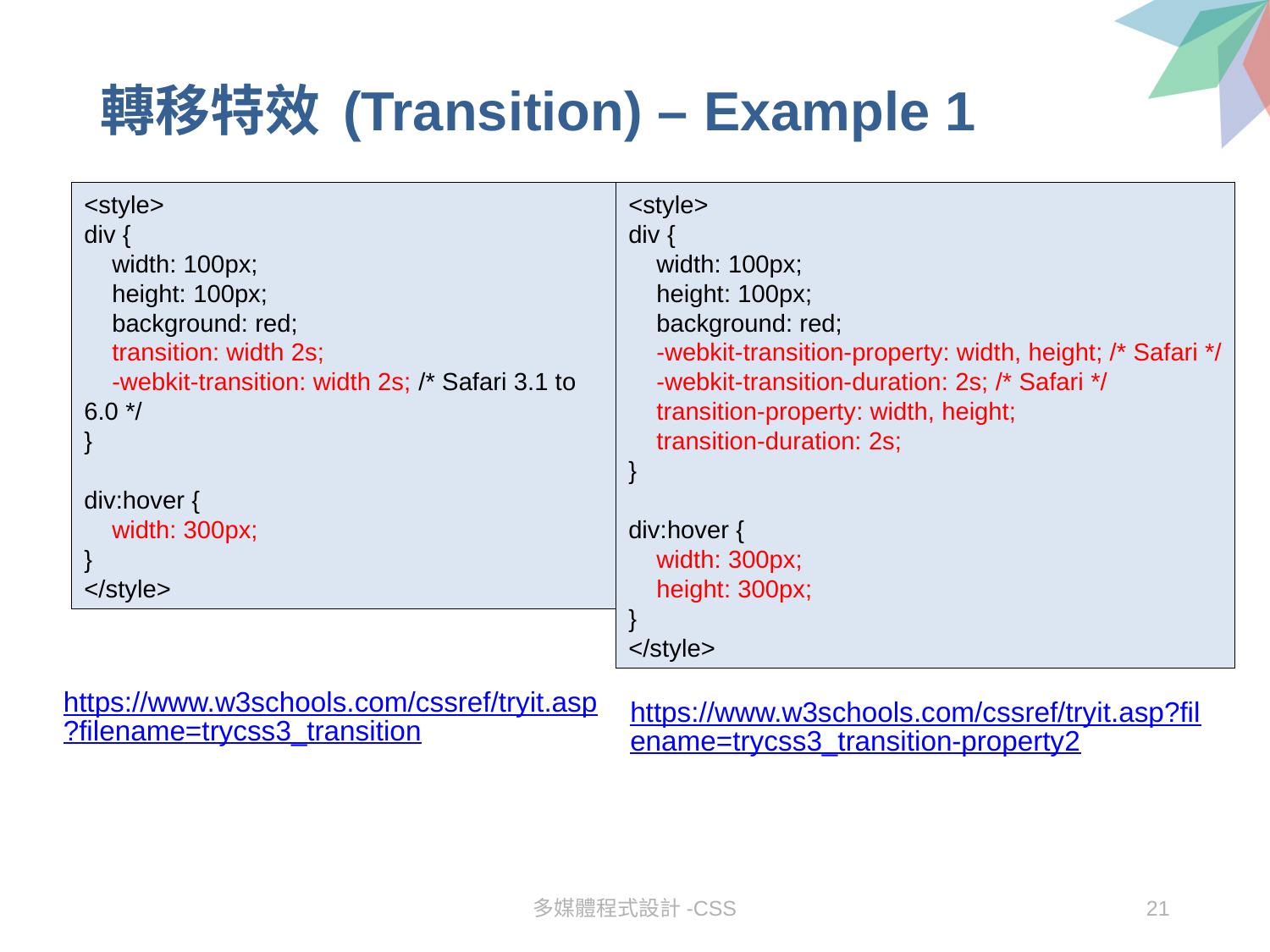

# 轉移特效 (Transition) – Example 1
<style>
div {
    width: 100px;
    height: 100px;
    background: red;
    transition: width 2s;
    -webkit-transition: width 2s; /* Safari 3.1 to 6.0 */
}

div:hover {
    width: 300px;
}
</style>
<style>
div {
    width: 100px;
    height: 100px;
    background: red;
    -webkit-transition-property: width, height; /* Safari */
    -webkit-transition-duration: 2s; /* Safari */
    transition-property: width, height;
    transition-duration: 2s;
}

div:hover {
    width: 300px;
    height: 300px;
}
</style>
https://www.w3schools.com/cssref/tryit.asp?filename=trycss3_transition

https://www.w3schools.com/cssref/tryit.asp?filename=trycss3_transition-property2

多媒體程式設計-CSS
21